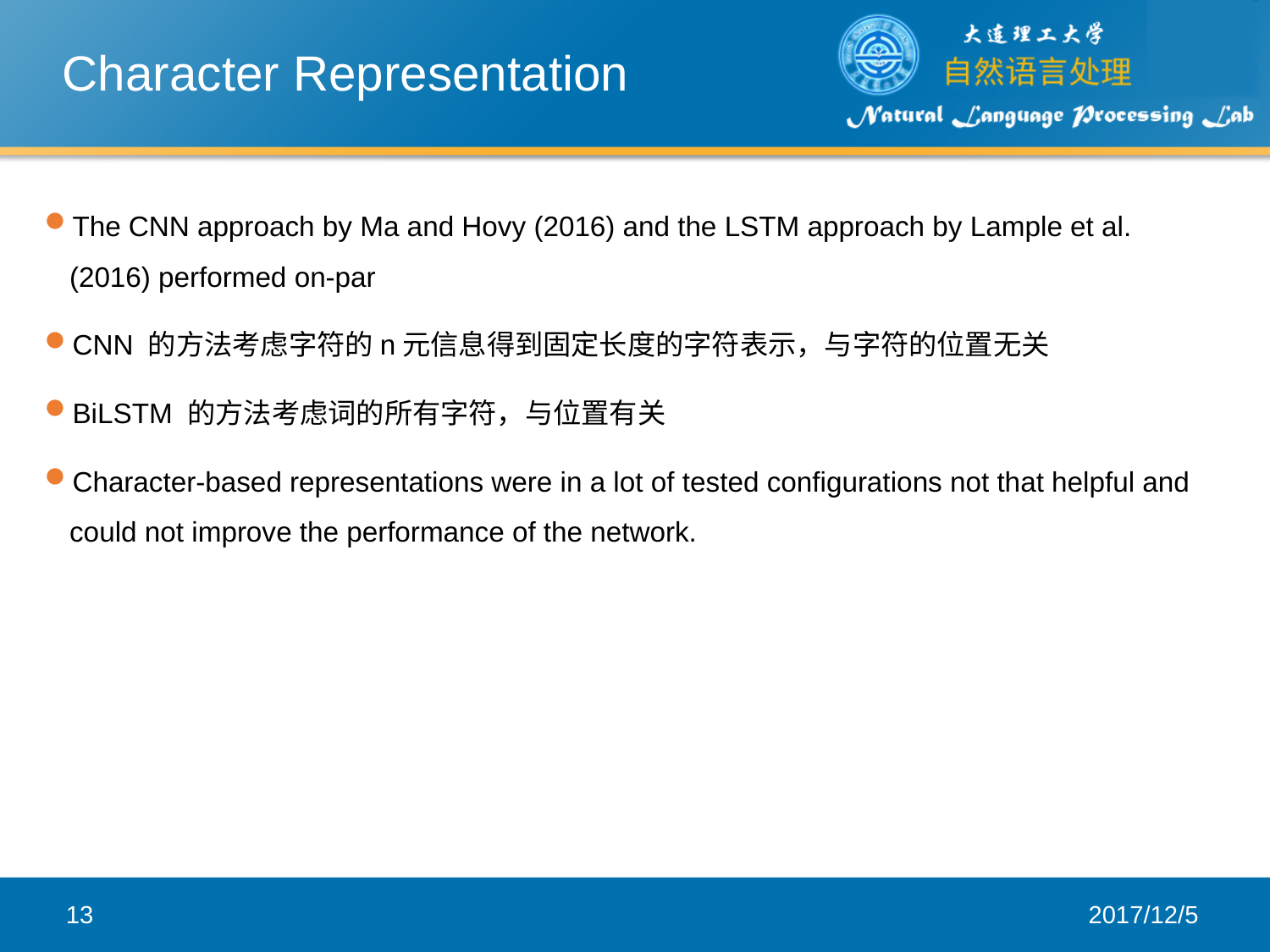

# Character Representation
The CNN approach by Ma and Hovy (2016) and the LSTM approach by Lample et al. (2016) performed on-par
CNN 的方法考虑字符的n元信息得到固定长度的字符表示，与字符的位置无关
BiLSTM 的方法考虑词的所有字符，与位置有关
Character-based representations were in a lot of tested configurations not that helpful and could not improve the performance of the network.

13
2017/12/5